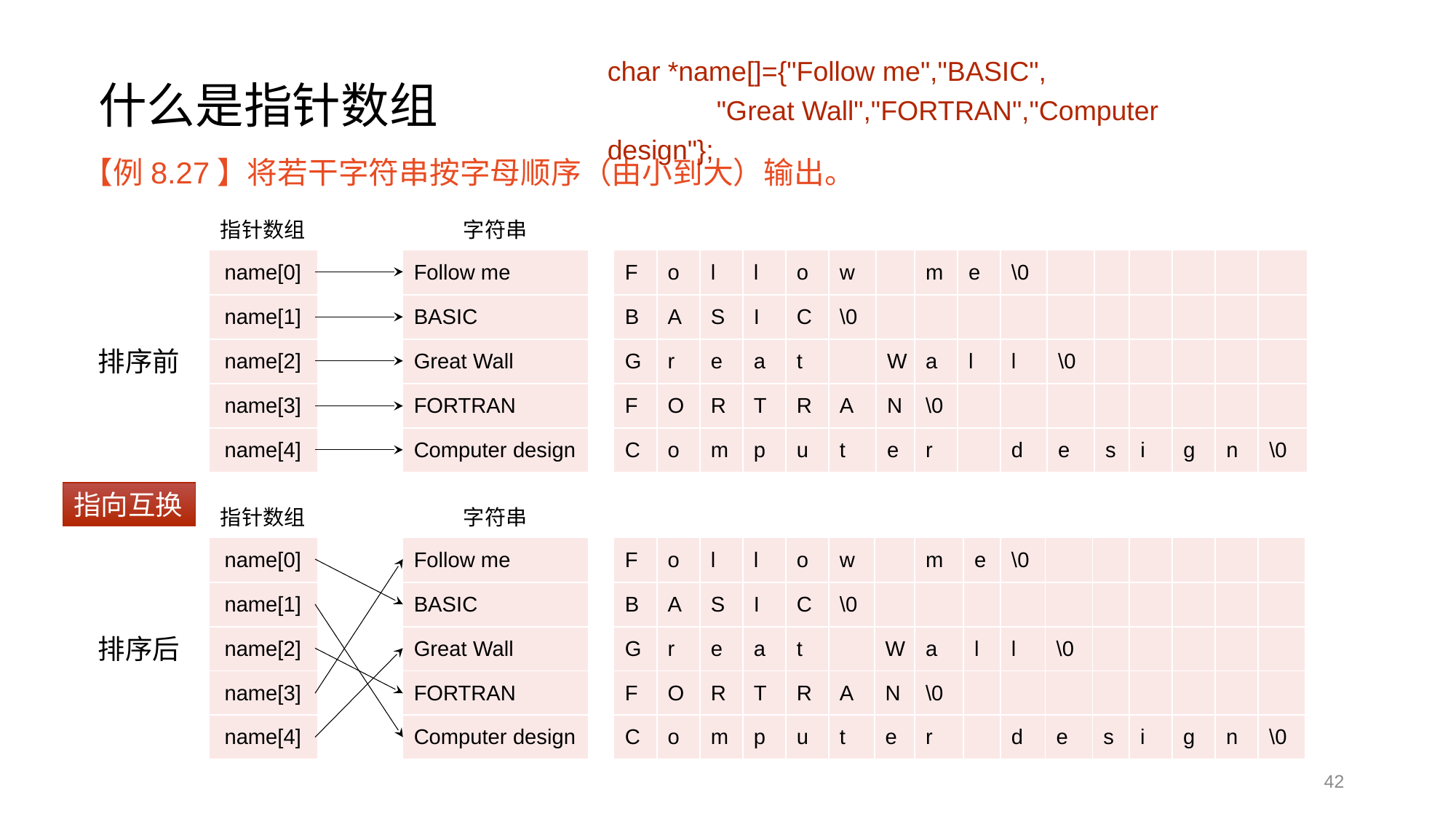

char *name[]={"Follow me","BASIC",
	"Great Wall","FORTRAN","Computer design"};

# 什么是指针数组
【例8.27】将若干字符串按字母顺序（由小到大）输出。
| 指针数组 |  | 字符串 |  |  |  |  |  |  |  |  |  |  |  |  |  |  |  |  |  |
| --- | --- | --- | --- | --- | --- | --- | --- | --- | --- | --- | --- | --- | --- | --- | --- | --- | --- | --- | --- |
| name[0] |  | Follow me |  | F | o | l | l | o | w |  | m | e | \0 |  |  |  |  |  |  |
| name[1] |  | BASIC |  | B | A | S | I | C | \0 |  |  |  |  |  |  |  |  |  |  |
| name[2] |  | Great Wall |  | G | r | e | a | t |  | W | a | l | l | \0 |  |  |  |  |  |
| name[3] |  | FORTRAN |  | F | O | R | T | R | A | N | \0 |  |  |  |  |  |  |  |  |
| name[4] |  | Computer design |  | C | o | m | p | u | t | e | r |  | d | e | s | i | g | n | \0 |
排序前
指向互换
| 指针数组 |  | 字符串 |  |  |  |  |  |  |  |  |  |  |  |  |  |  |  |  |  |
| --- | --- | --- | --- | --- | --- | --- | --- | --- | --- | --- | --- | --- | --- | --- | --- | --- | --- | --- | --- |
| name[0] |  | Follow me |  | F | o | l | l | o | w |  | m | e | \0 |  |  |  |  |  |  |
| name[1] |  | BASIC |  | B | A | S | I | C | \0 |  |  |  |  |  |  |  |  |  |  |
| name[2] |  | Great Wall |  | G | r | e | a | t |  | W | a | l | l | \0 |  |  |  |  |  |
| name[3] |  | FORTRAN |  | F | O | R | T | R | A | N | \0 |  |  |  |  |  |  |  |  |
| name[4] |  | Computer design |  | C | o | m | p | u | t | e | r |  | d | e | s | i | g | n | \0 |
排序后
42